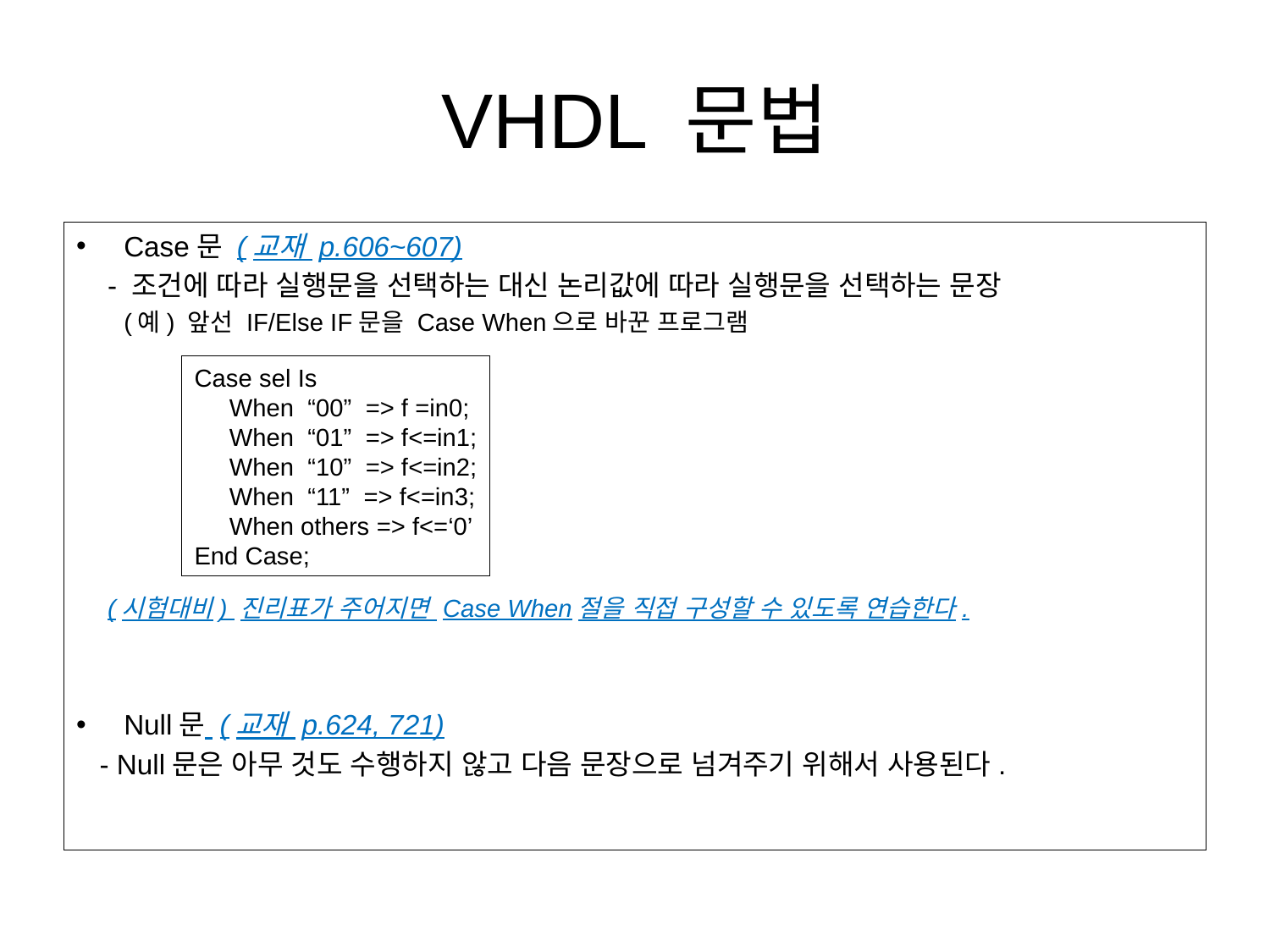

# VHDL 문법
Case문 (교재 p.606~607)
    - 조건에 따라 실행문을 선택하는 대신 논리값에 따라 실행문을 선택하는 문장
 	(예) 앞선 IF/Else IF문을 Case When으로 바꾼 프로그램

    (시험대비) 진리표가 주어지면 Case When절을 직접 구성할 수 있도록 연습한다.

Null문 (교재 p.624, 721)
   - Null문은 아무 것도 수행하지 않고 다음 문장으로 넘겨주기 위해서 사용된다.

Case sel Is
     When  “00”  => f =in0;
     When  “01”  => f<=in1;
     When  “10”  => f<=in2;
     When  “11”  => f<=in3;
     When others => f<=‘0’
End Case;